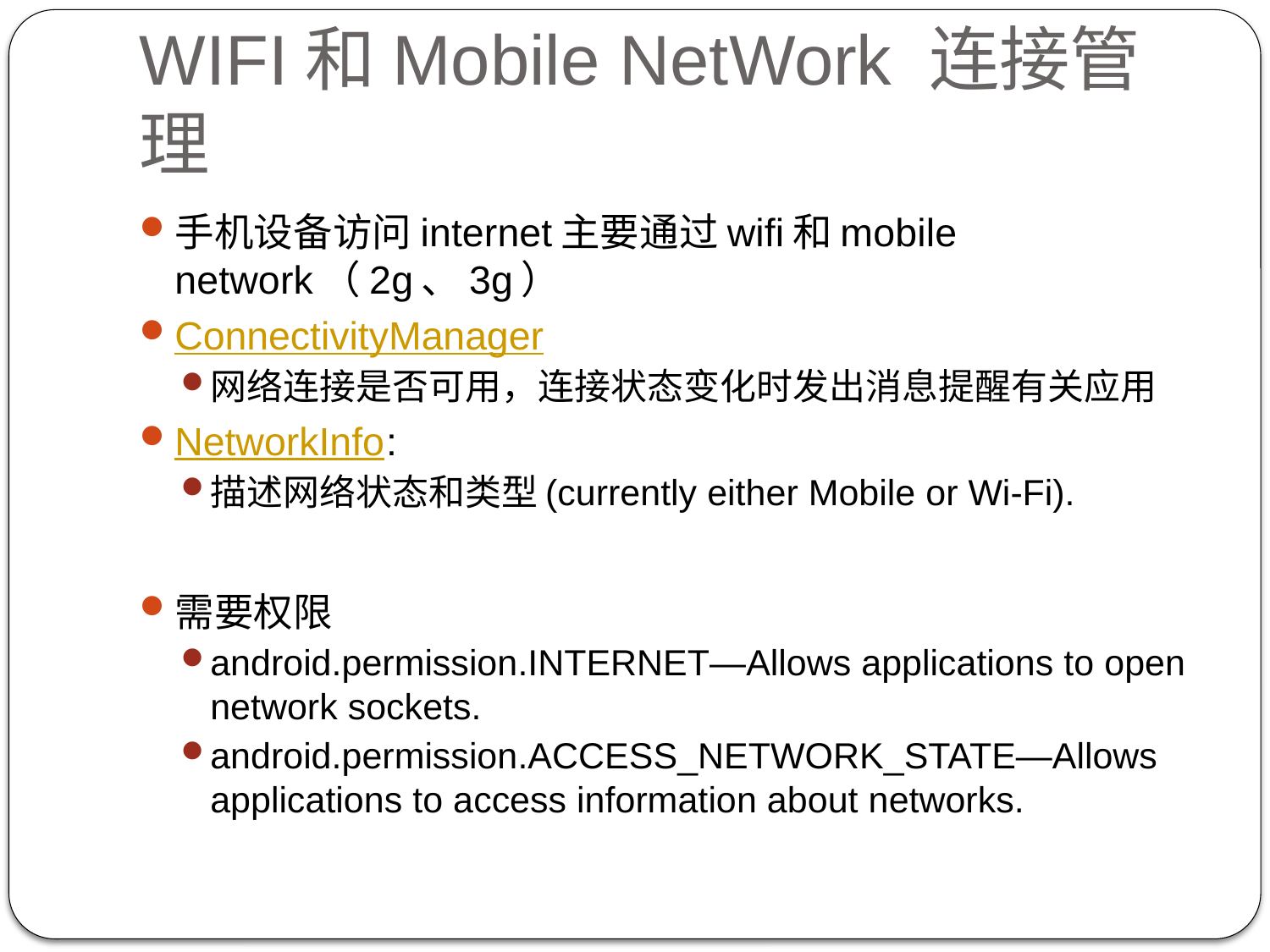

# WIFI和Mobile NetWork 连接管理
手机设备访问internet主要通过wifi和mobile network（2g、3g）
ConnectivityManager
网络连接是否可用，连接状态变化时发出消息提醒有关应用
NetworkInfo:
描述网络状态和类型(currently either Mobile or Wi-Fi).

需要权限
android.permission.INTERNET—Allows applications to open network sockets.
android.permission.ACCESS_NETWORK_STATE—Allows applications to access information about networks.